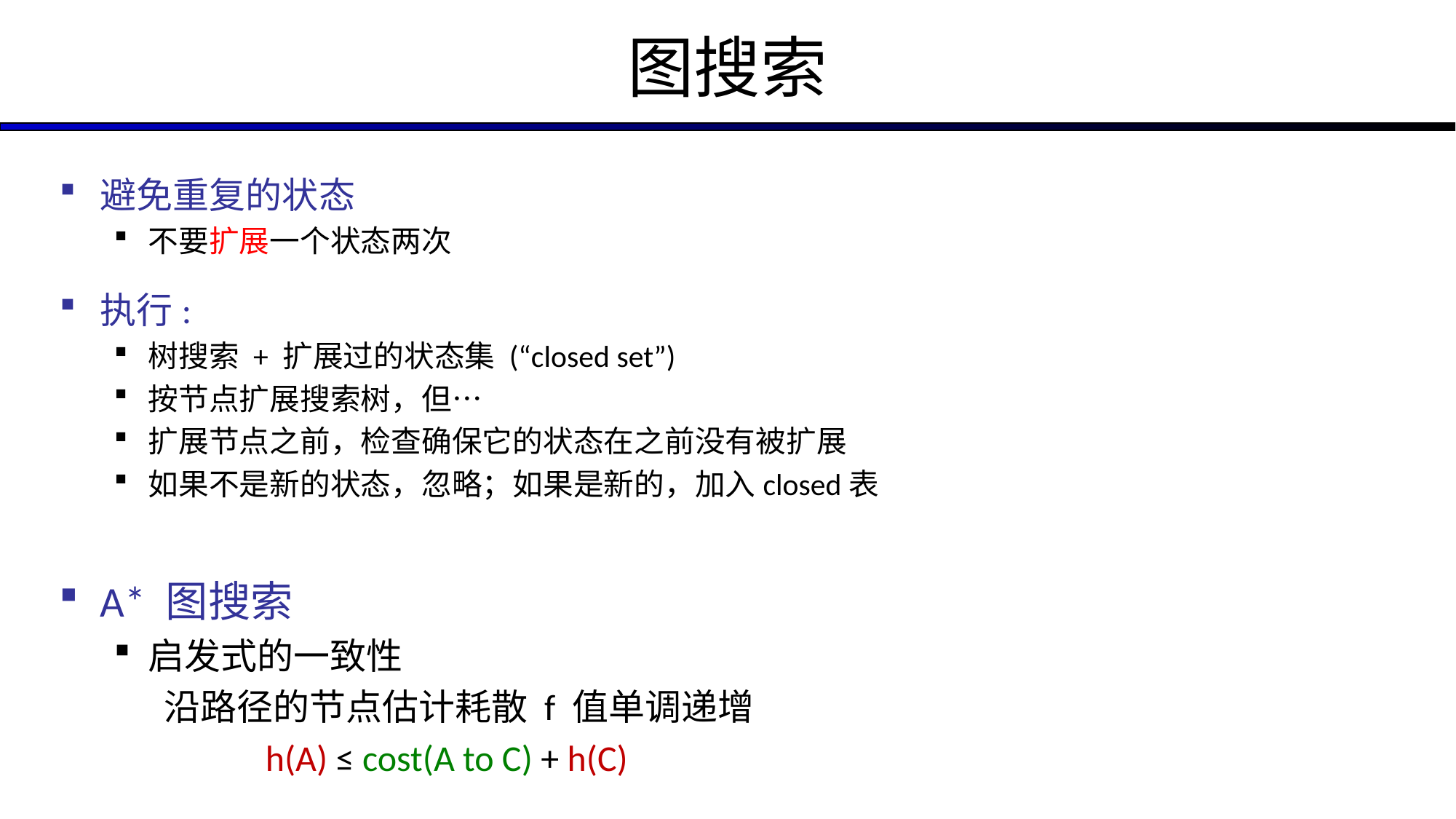

# 图搜索
避免重复的状态
不要扩展一个状态两次
执行:
树搜索 + 扩展过的状态集 (“closed set”)
按节点扩展搜索树，但…
扩展节点之前，检查确保它的状态在之前没有被扩展
如果不是新的状态，忽略；如果是新的，加入closed表

A* 图搜索
启发式的一致性
     沿路径的节点估计耗散 f 值单调递增
            	 h(A) ≤ cost(A to C) + h(C)

7